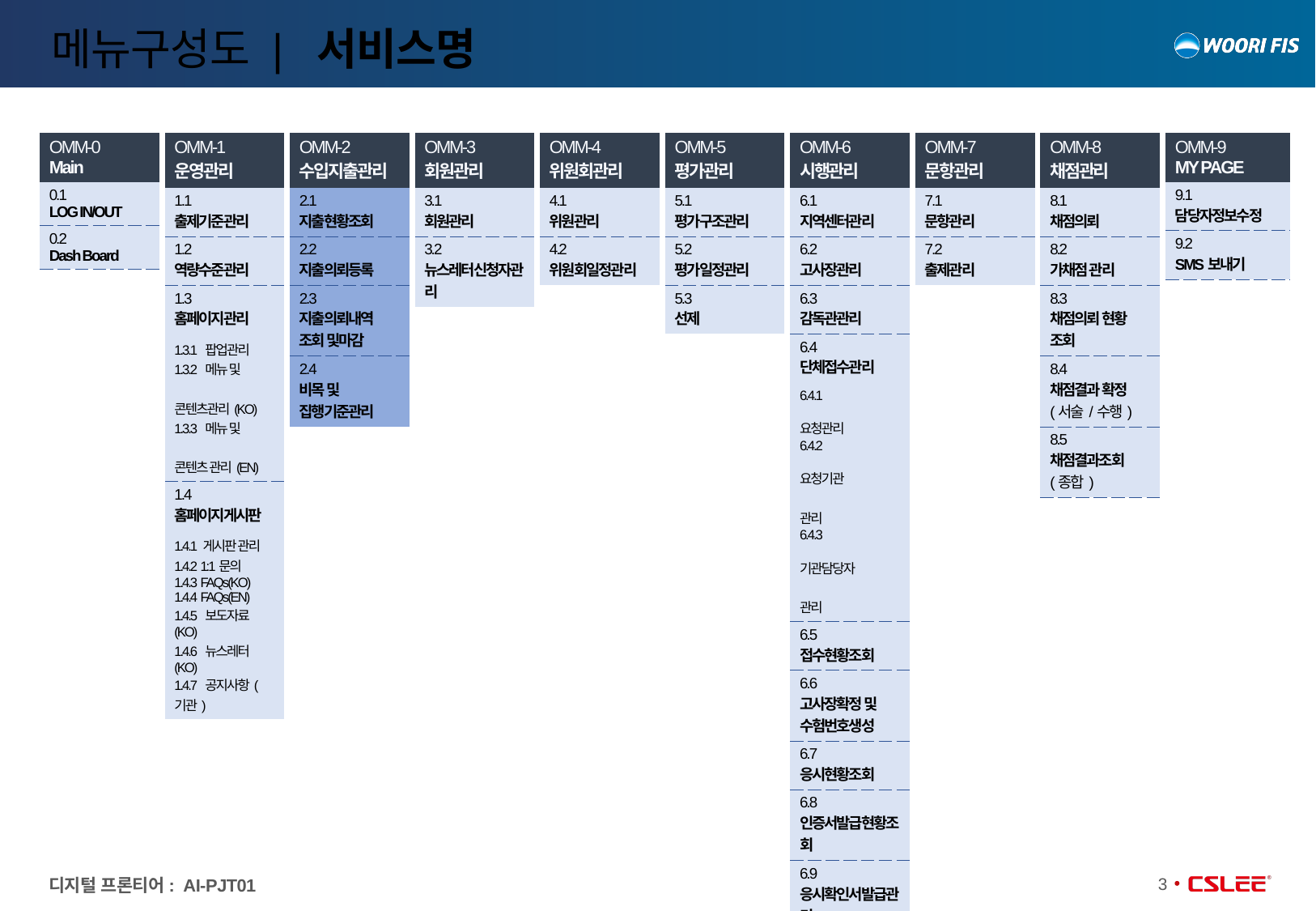

# 메뉴구성도 |  서비스명
| OMM-1 운영관리 |
| --- |
| 1.1 출제기준관리 |
| 1.2 역량수준관리 |
| 1.3 홈페이지관리 1.3.1 팝업관리 1.3.2 메뉴 및 콘텐츠관리(KO) 1.3.3 메뉴 및 콘텐츠 관리(EN) |
| 1.4 홈페이지게시판 1.4.1 게시판 관리 1.4.2 1:1문의 1.4.3 FAQs(KO) 1.4.4 FAQs(EN) 1.4.5 보도자료(KO) 1.4.6 뉴스레터(KO) 1.4.7 공지사항(기관) |
| OMM-2 수입지출관리 |
| --- |
| 2.1 지출현황조회 |
| 2.2 지출의뢰등록 |
| 2.3 지출의뢰내역 조회 및마감 |
| 2.4 비목 및 집행기준관리 |
| OMM-4 위원회관리 |
| --- |
| 4.1 위원관리 |
| 4.2 위원회일정관리 |
| OMM-8 채점관리 |
| --- |
| 8.1 채점의뢰 |
| 8.2 가채점 관리 |
| 8.3 채점의뢰 현황 조회 |
| 8.4 채점결과 확정 (서술/수행) |
| 8.5 채점결과조회 (종합) |
| OMM-9 MY PAGE |
| --- |
| 9.1 담당자정보수정 |
| 9.2 SMS보내기 |
| OMM-0 Main |
| --- |
| 0.1 LOG IN/OUT |
| 0.2 Dash Board |
| OMM-3 회원관리 |
| --- |
| 3.1 회원관리 |
| 3.2 뉴스레터신청자관리 |
| OMM-5 평가관리 |
| --- |
| 5.1 평가구조관리 |
| 5.2 평가일정관리 |
| 5.3 선제 |
| OMM-6 시행관리 |
| --- |
| 6.1 지역센터관리 |
| 6.2 고사장관리 |
| 6.3 감독관관리 |
| 6.4 단체접수관리 6.4.1 요청관리 6.4.2 요청기관 관리 6.4.3 기관담당자 관리 |
| 6.5 접수현황조회 |
| 6.6 고사장확정 및 수험번호생성 |
| 6.7 응시현황조회 |
| 6.8 인증서발급현황조회 |
| 6.9 응시확인서발급관리 |
| 6.10 성적이의신청자 관리 |
| 6.11 부정행위자 관리 |
| OMM-7 문항관리 |
| --- |
| 7.1 문항관리 |
| 7.2 출제관리 |